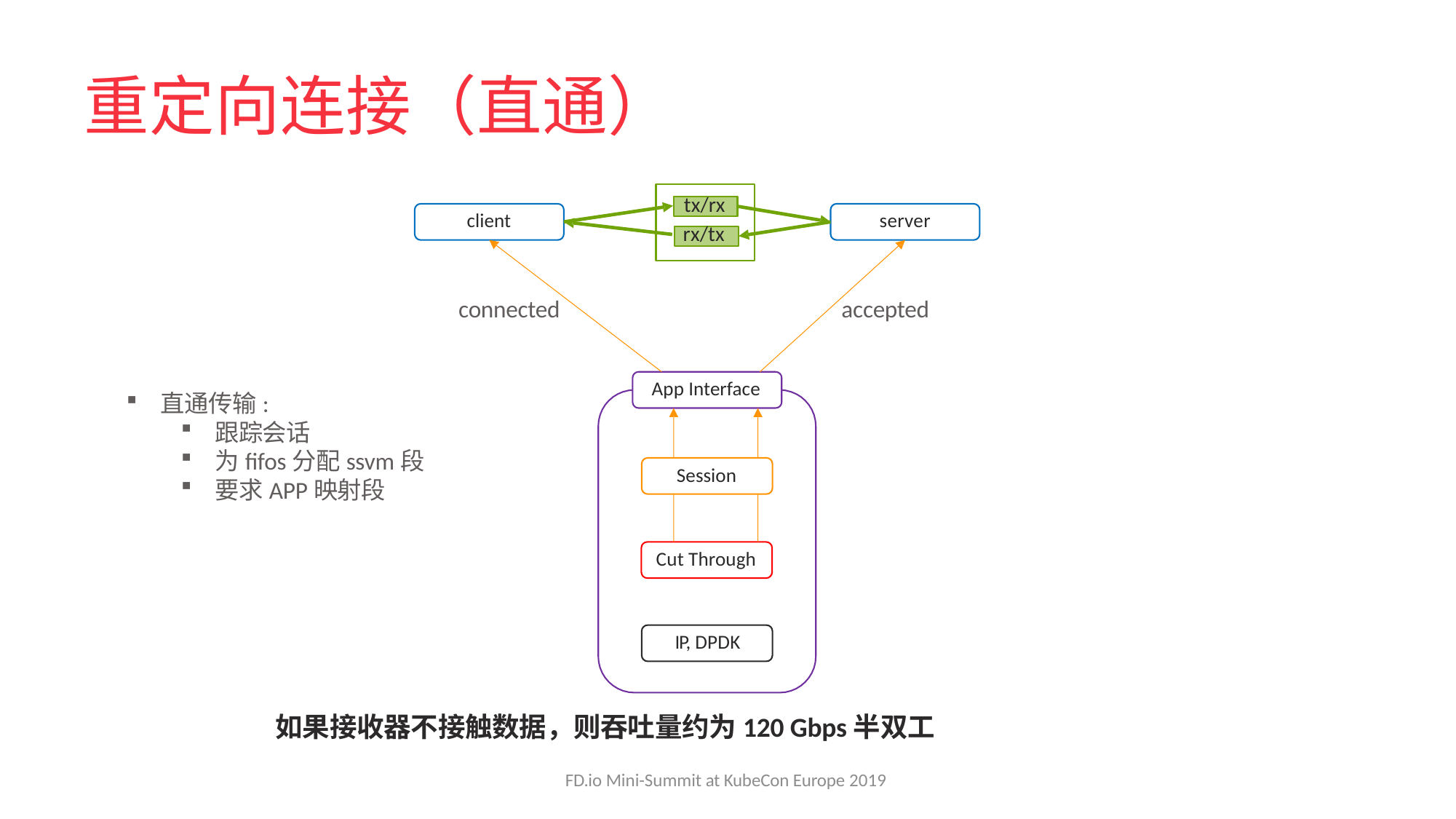

# 重定向连接（直通）

tx/rx

client
server

rx/tx

connected
accepted

App Interface
直通传输:
跟踪会话
为fifos分配ssvm段
要求APP映射段

Session

Cut Through

IP, DPDK

如果接收器不接触数据，则吞吐量约为120 Gbps半双工
FD.io Mini-Summit at KubeCon Europe 2019